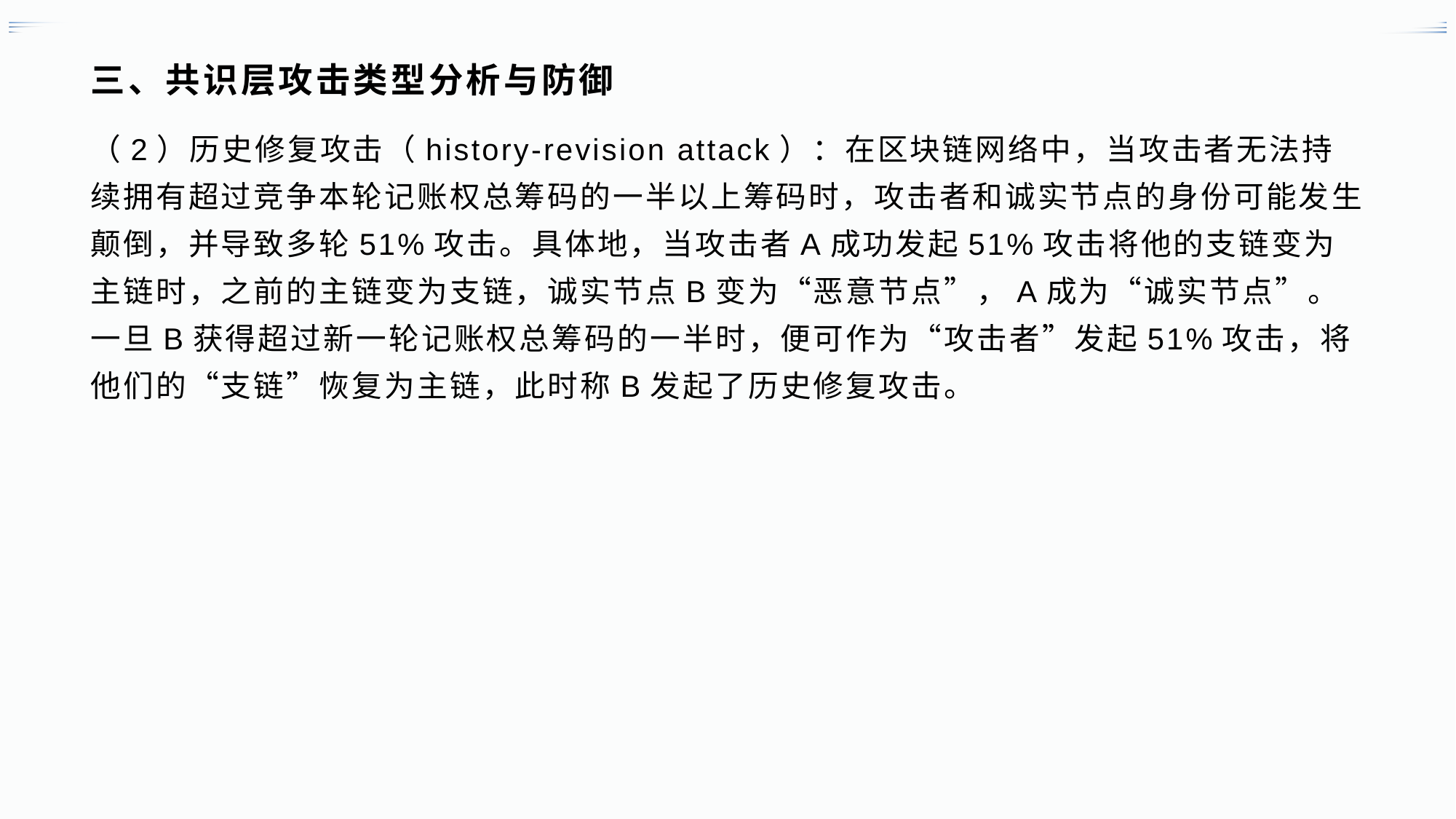

# 三、共识层攻击类型分析与防御
（2）历史修复攻击（history-revision attack）：在区块链网络中，当攻击者无法持续拥有超过竞争本轮记账权总筹码的一半以上筹码时，攻击者和诚实节点的身份可能发生颠倒，并导致多轮51%攻击。具体地，当攻击者A成功发起51%攻击将他的支链变为主链时，之前的主链变为支链，诚实节点B变为“恶意节点”，A成为“诚实节点”。一旦B获得超过新一轮记账权总筹码的一半时，便可作为“攻击者”发起51%攻击，将他们的“支链”恢复为主链，此时称B发起了历史修复攻击。